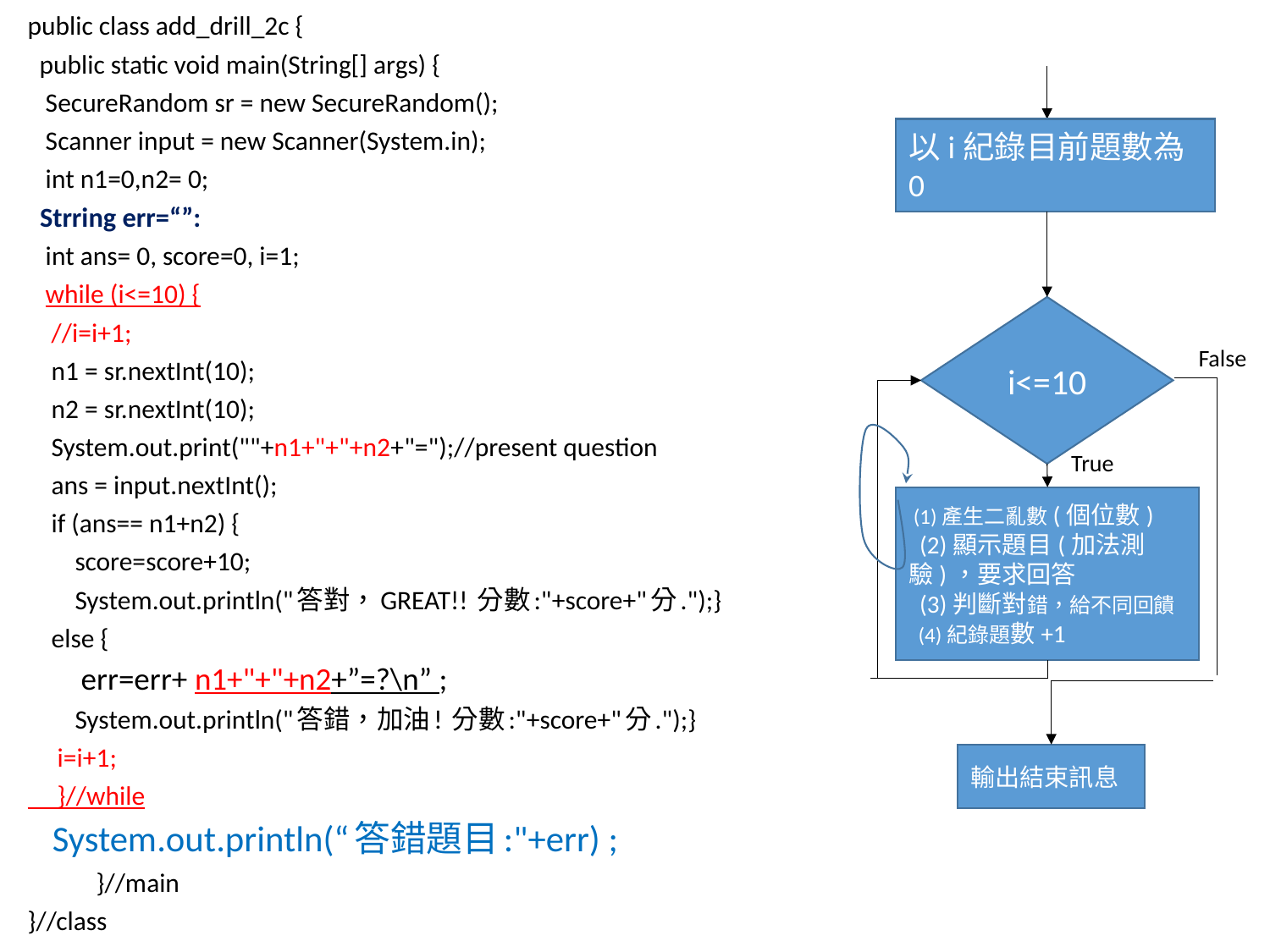

public class add_drill_2c {
  public static void main(String[] args) {
   SecureRandom sr = new SecureRandom();
   Scanner input = new Scanner(System.in);
   int n1=0,n2= 0;
  Strring err=“”:
   int ans= 0, score=0, i=1;
   while (i<=10) {
    //i=i+1;
    n1 = sr.nextInt(10);
    n2 = sr.nextInt(10);
    System.out.print(""+n1+"+"+n2+"=");//present question
    ans = input.nextInt();
    if (ans== n1+n2) {
        score=score+10;
        System.out.println("答對，GREAT!! 分數:"+score+"分.");}
    else {
         err=err+ n1+"+"+n2+”=?\n” ;
        System.out.println("答錯，加油! 分數:"+score+"分.");}
     i=i+1;
     }//while
   System.out.println(“答錯題目:"+err) ;
	}//main
}//class
以i紀錄目前題數為0
i<=10
False

True

 (1)產生二亂數(個位數)
  (2)顯示題目(加法測驗)，要求回答
  (3)判斷對錯，給不同回饋
  (4)紀錄題數+1
輸出結束訊息